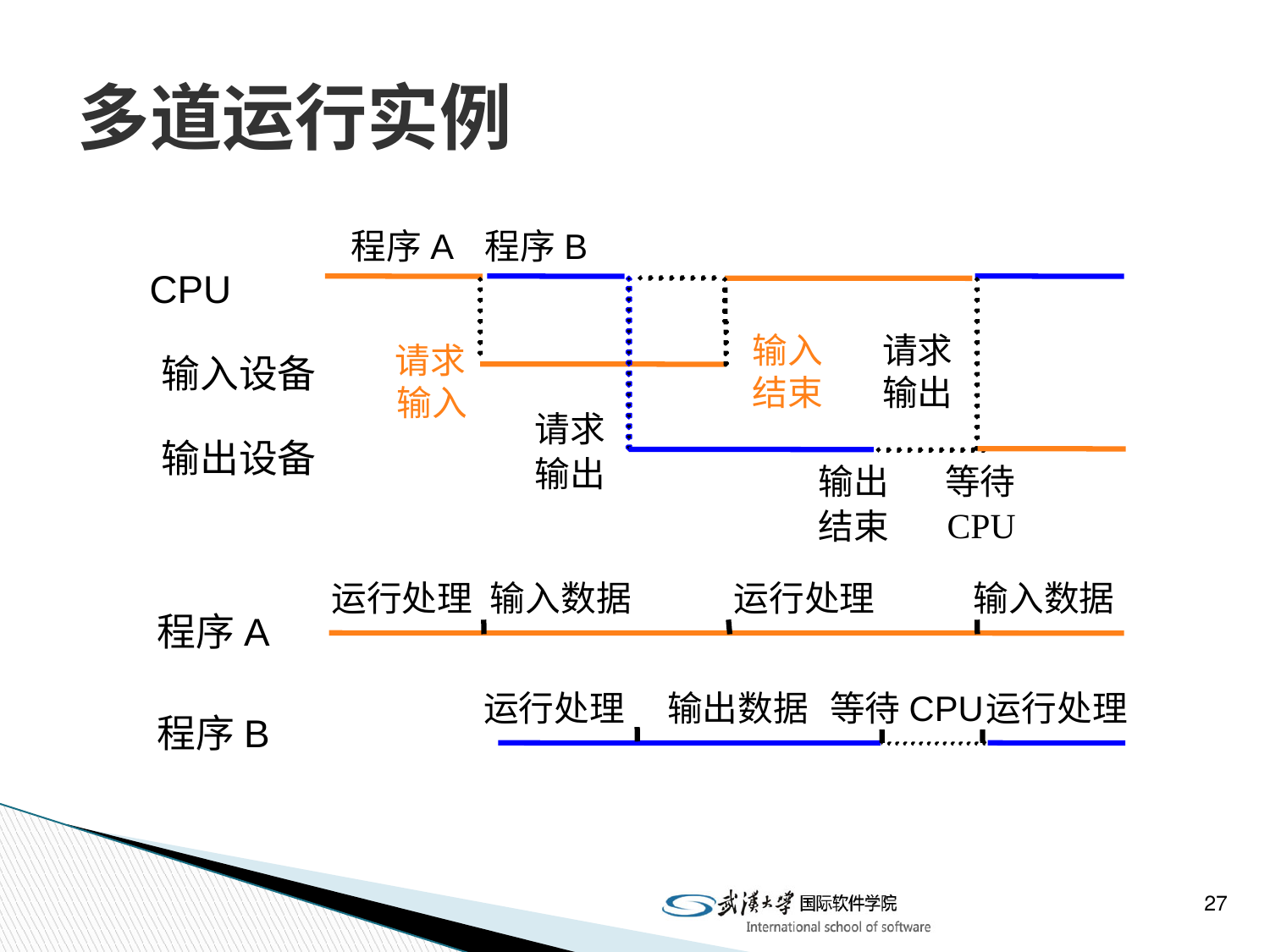

# 多道运行实例
程序A
程序B

CPU

请求

输出

请求

输入

输入
结束

请求
输出

输入设备

输出设备

输出
等待
CPU
结束

运行处理
输入数据
运行处理
输入数据
程序A

运行处理
等待CPU
运行处理

程序B

输出数据